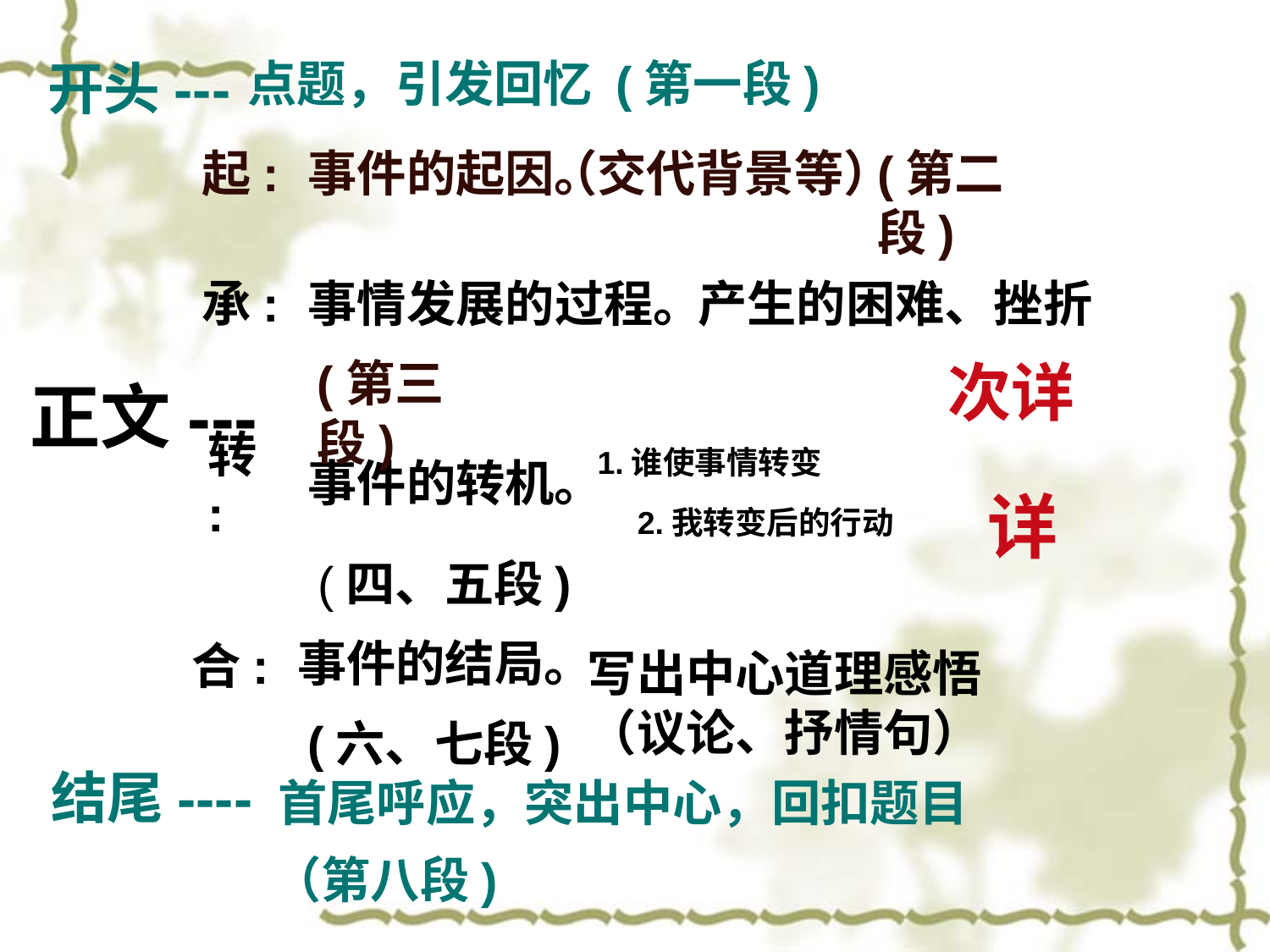

# 开头---
点题，引发回忆 (第一段)
起:
事件的起因。
（交代背景等）
(第二段)
承:
事情发展的过程。
产生的困难、挫折
(第三段)
次详
正文---
1.谁使事情转变
转:
事件的转机。
详
2.我转变后的行动
(四、五段)
事件的结局。
合:
写出中心道理感悟
（议论、抒情句）
(六、七段)
结尾----
首尾呼应，突出中心，回扣题目
（第八段)